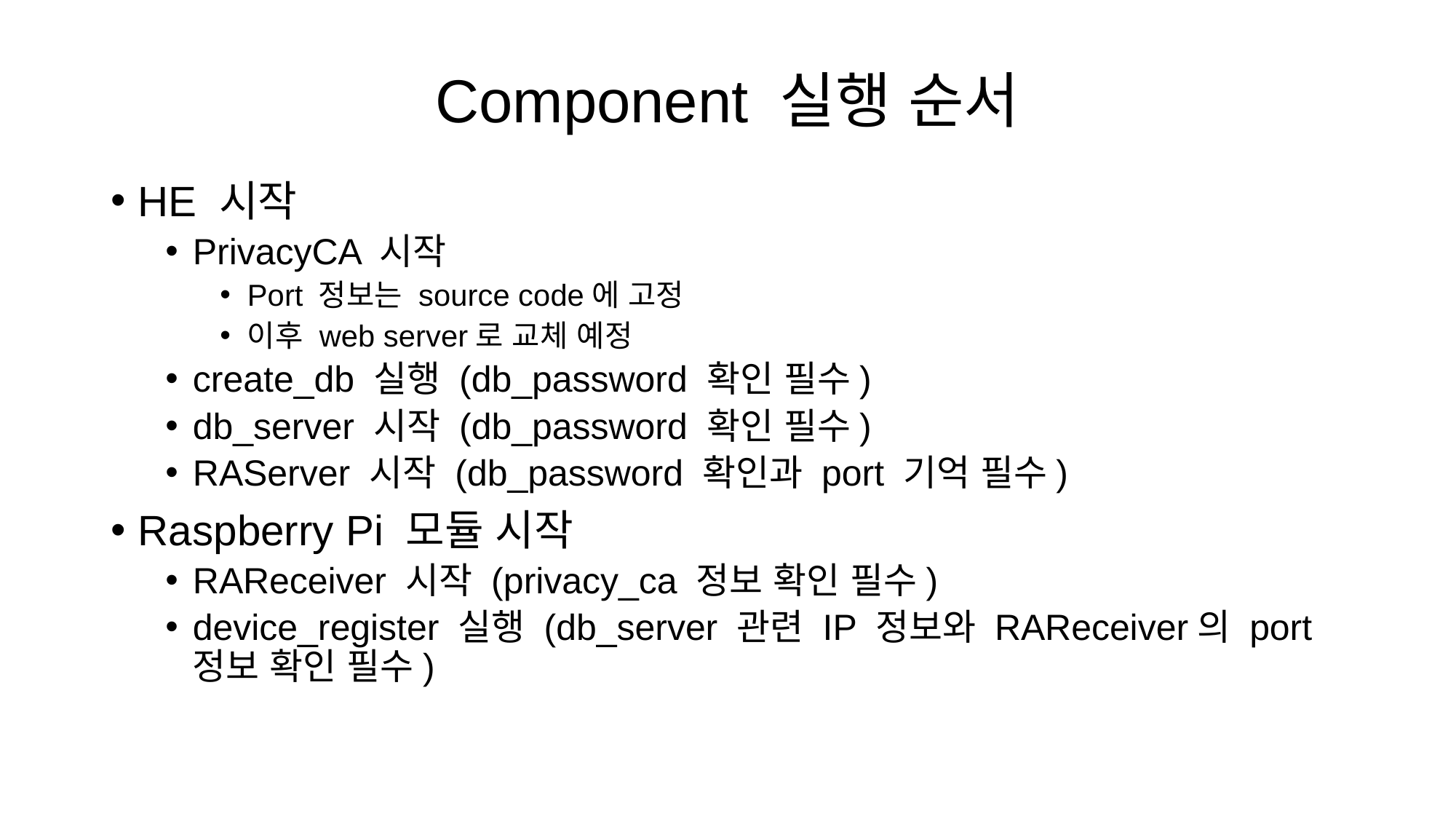

Component 실행 순서
HE 시작
PrivacyCA 시작
Port 정보는 source code에 고정
이후 web server로 교체 예정
create_db 실행 (db_password 확인 필수)
db_server 시작 (db_password 확인 필수)
RAServer 시작 (db_password 확인과 port 기억 필수)
Raspberry Pi 모듈 시작
RAReceiver 시작 (privacy_ca 정보 확인 필수)
device_register 실행 (db_server 관련 IP 정보와 RAReceiver의 port 정보 확인 필수)